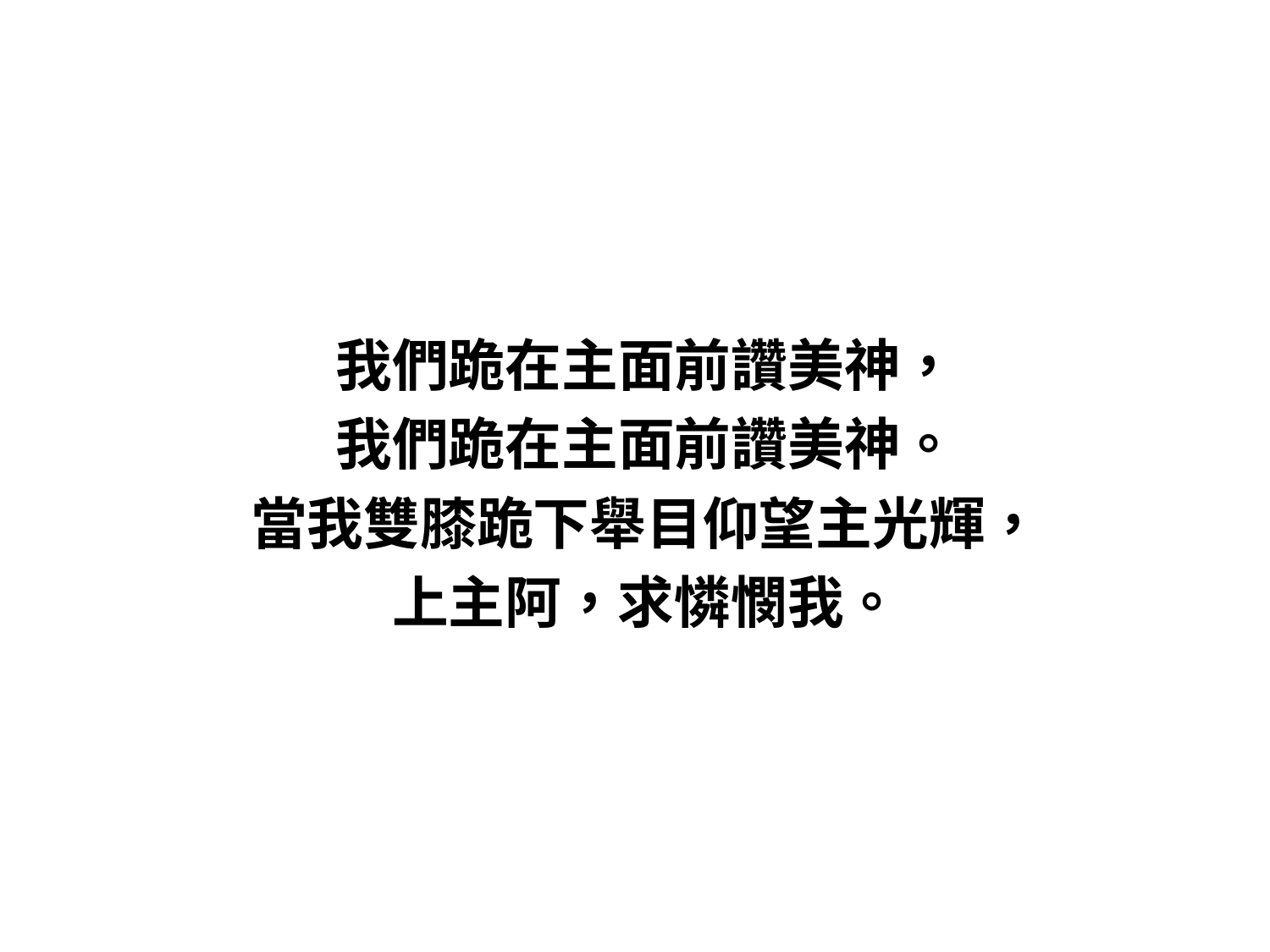

#
我們跪在主面前讚美神，
我們跪在主面前讚美神。
當我雙膝跪下舉目仰望主光輝，
上主阿，求憐憫我。